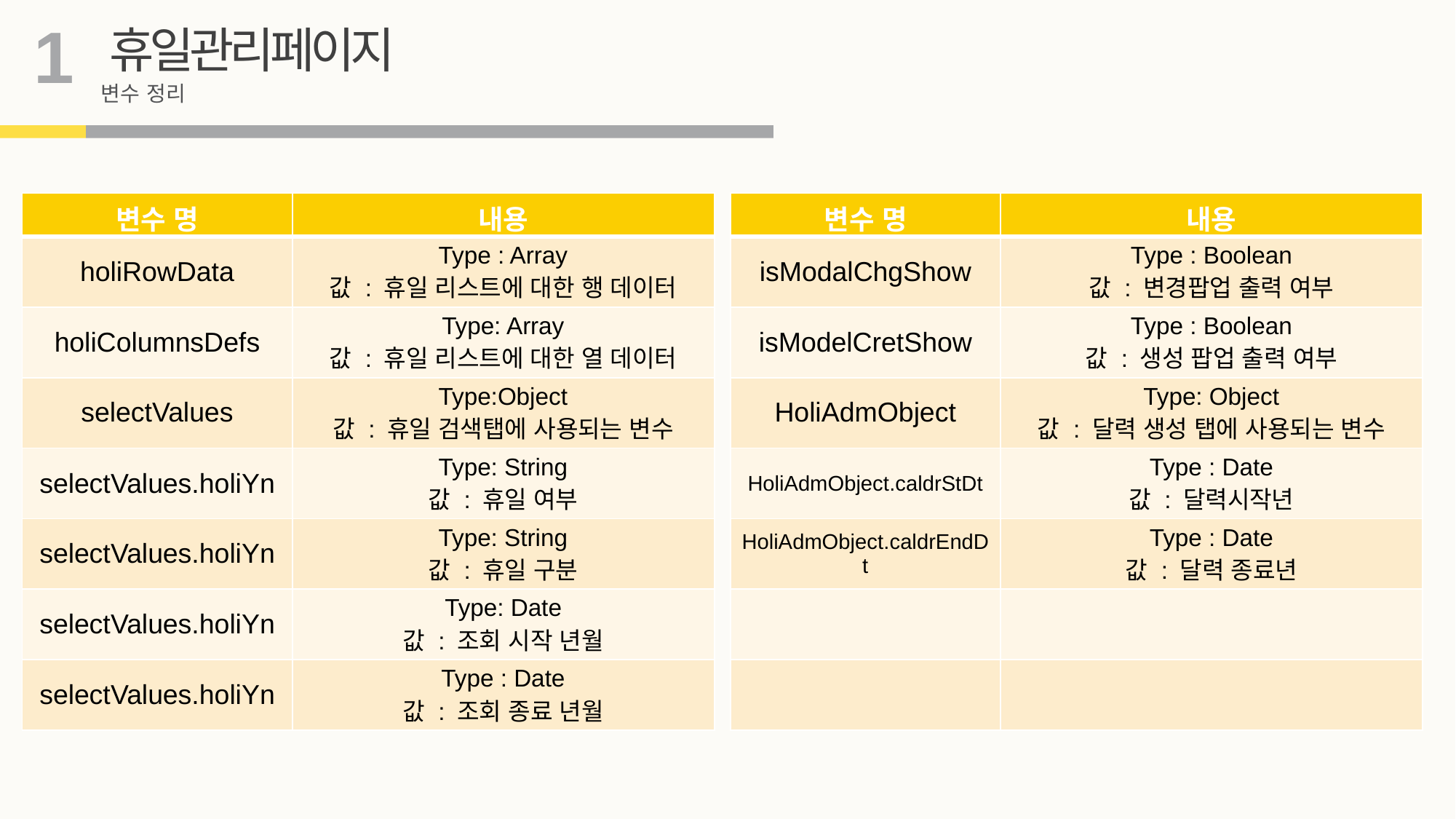

1
휴일관리페이지
변수 정리

| 변수 명 | 내용 |
| --- | --- |
| holiRowData | Type : Array 값 : 휴일 리스트에 대한 행 데이터 |
| holiColumnsDefs | Type: Array 값 : 휴일 리스트에 대한 열 데이터 |
| selectValues | Type:Object 값 : 휴일 검색탭에 사용되는 변수 |
| selectValues.holiYn | Type: String 값 : 휴일 여부 |
| selectValues.holiYn | Type: String 값 : 휴일 구분 |
| selectValues.holiYn | Type: Date 값 : 조회 시작 년월 |
| selectValues.holiYn | Type : Date 값 : 조회 종료 년월 |
| 변수 명 | 내용 |
| --- | --- |
| isModalChgShow | Type : Boolean 값 : 변경팝업 출력 여부 |
| isModelCretShow | Type : Boolean 값 : 생성 팝업 출력 여부 |
| HoliAdmObject | Type: Object 값 : 달력 생성 탭에 사용되는 변수 |
| HoliAdmObject.caldrStDt | Type : Date 값 : 달력시작년 |
| HoliAdmObject.caldrEndDt | Type : Date 값 : 달력 종료년 |
|  |  |
|  |  |